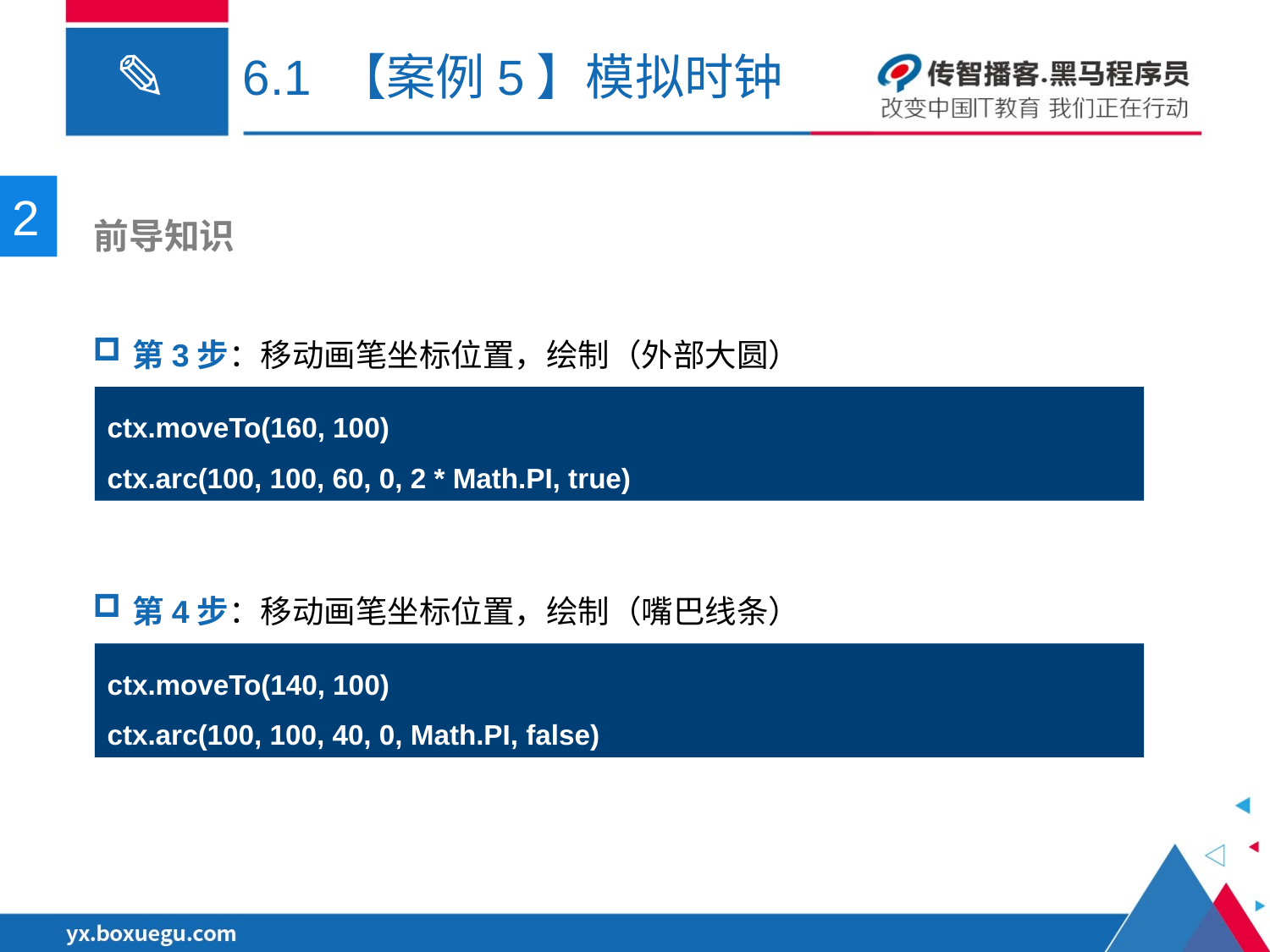

# 6.1 【案例5】模拟时钟

2
  前导知识
第3步：移动画笔坐标位置，绘制（外部大圆）
ctx.moveTo(160, 100)
ctx.arc(100, 100, 60, 0, 2 * Math.PI, true)
第4步：移动画笔坐标位置，绘制（嘴巴线条）
ctx.moveTo(140, 100)
ctx.arc(100, 100, 40, 0, Math.PI, false)